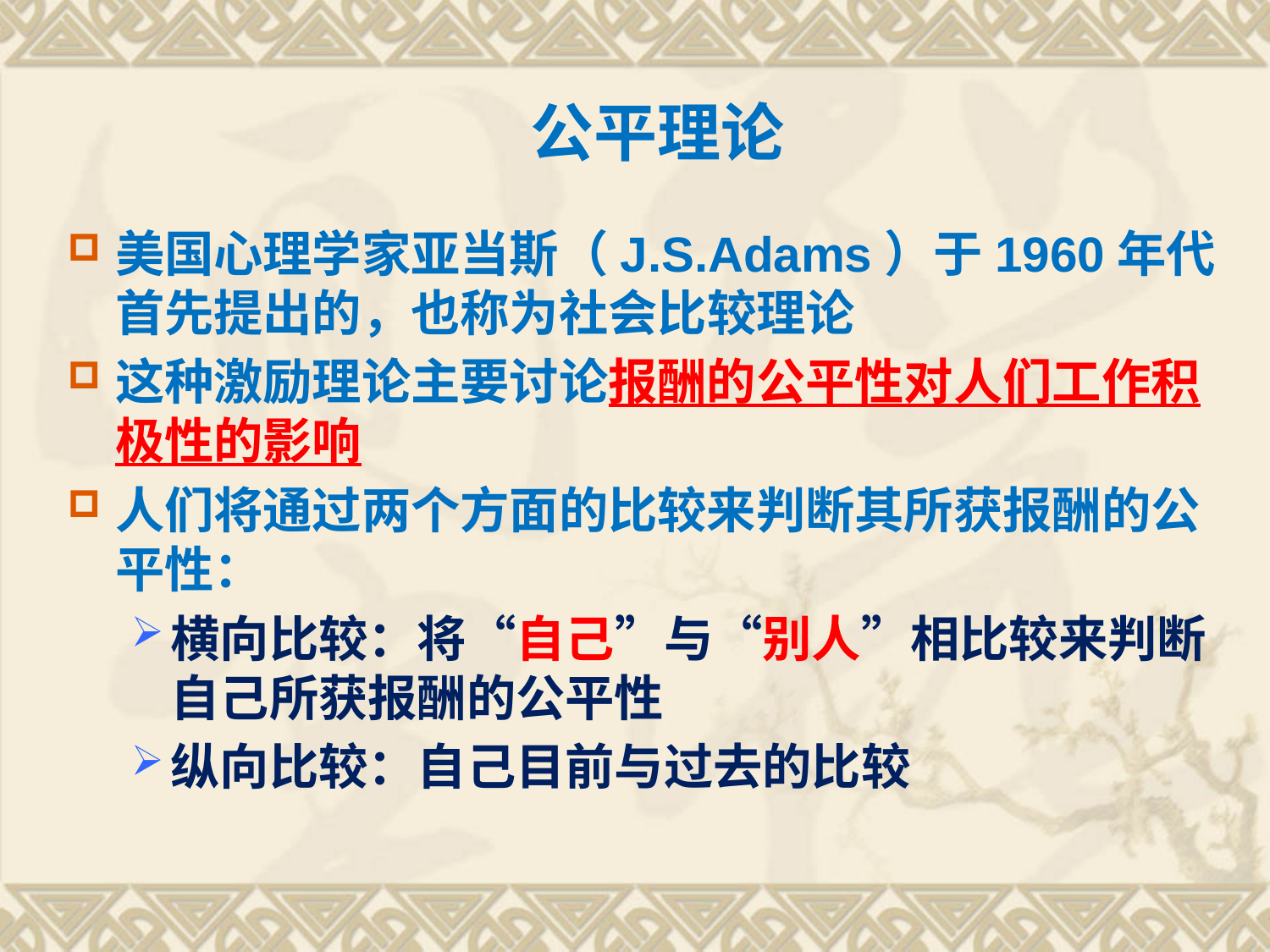

公平理论
美国心理学家亚当斯（J.S.Adams）于1960年代首先提出的，也称为社会比较理论
这种激励理论主要讨论报酬的公平性对人们工作积极性的影响
人们将通过两个方面的比较来判断其所获报酬的公平性：
横向比较：将“自己”与“别人”相比较来判断自己所获报酬的公平性
纵向比较：自己目前与过去的比较